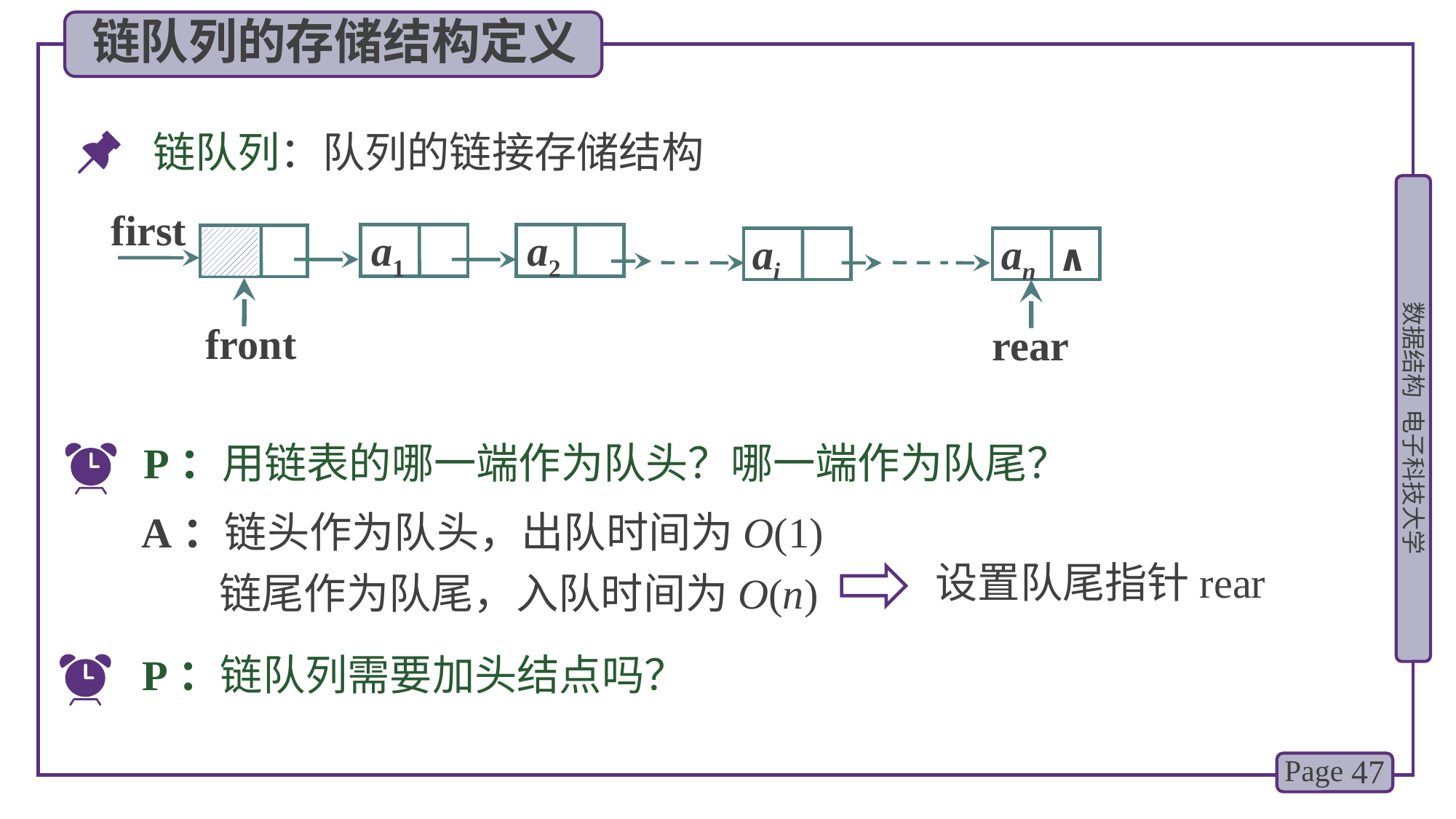

链队列的存储结构定义

链队列：队列的链接存储结构

first

a1

a2

ai

an

∧

front

rear
P：用链表的哪一端作为队头？哪一端作为队尾？

A：链头作为队头，出队时间为O(1)
       链尾作为队尾，入队时间为O(n)
设置队尾指针rear

P：链队列需要加头结点吗？